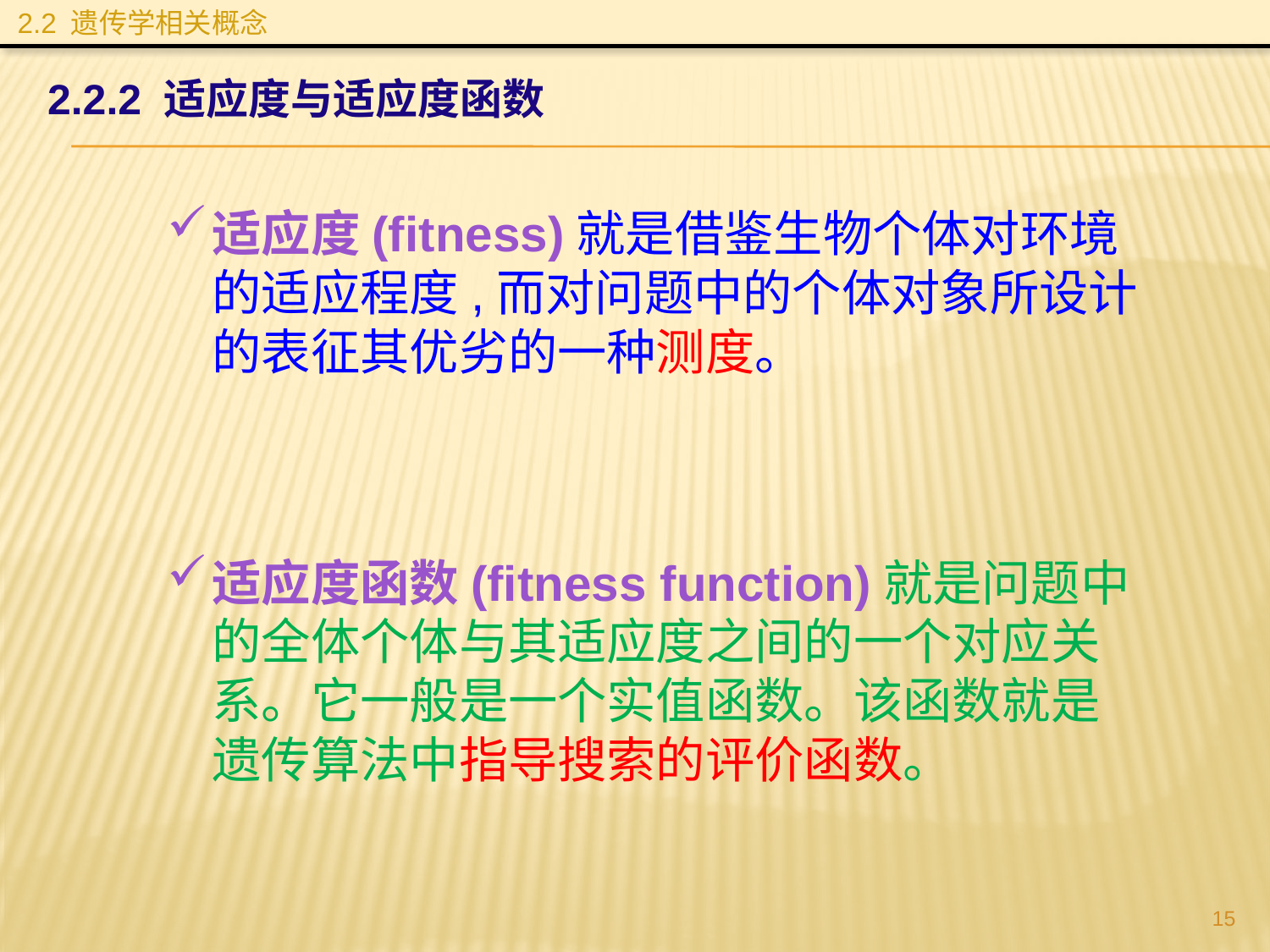

2.2 遗传学相关概念

2.2.2 适应度与适应度函数
适应度(fitness)就是借鉴生物个体对环境的适应程度,而对问题中的个体对象所设计的表征其优劣的一种测度。

适应度函数(fitness function)就是问题中的全体个体与其适应度之间的一个对应关系。它一般是一个实值函数。该函数就是遗传算法中指导搜索的评价函数。
15